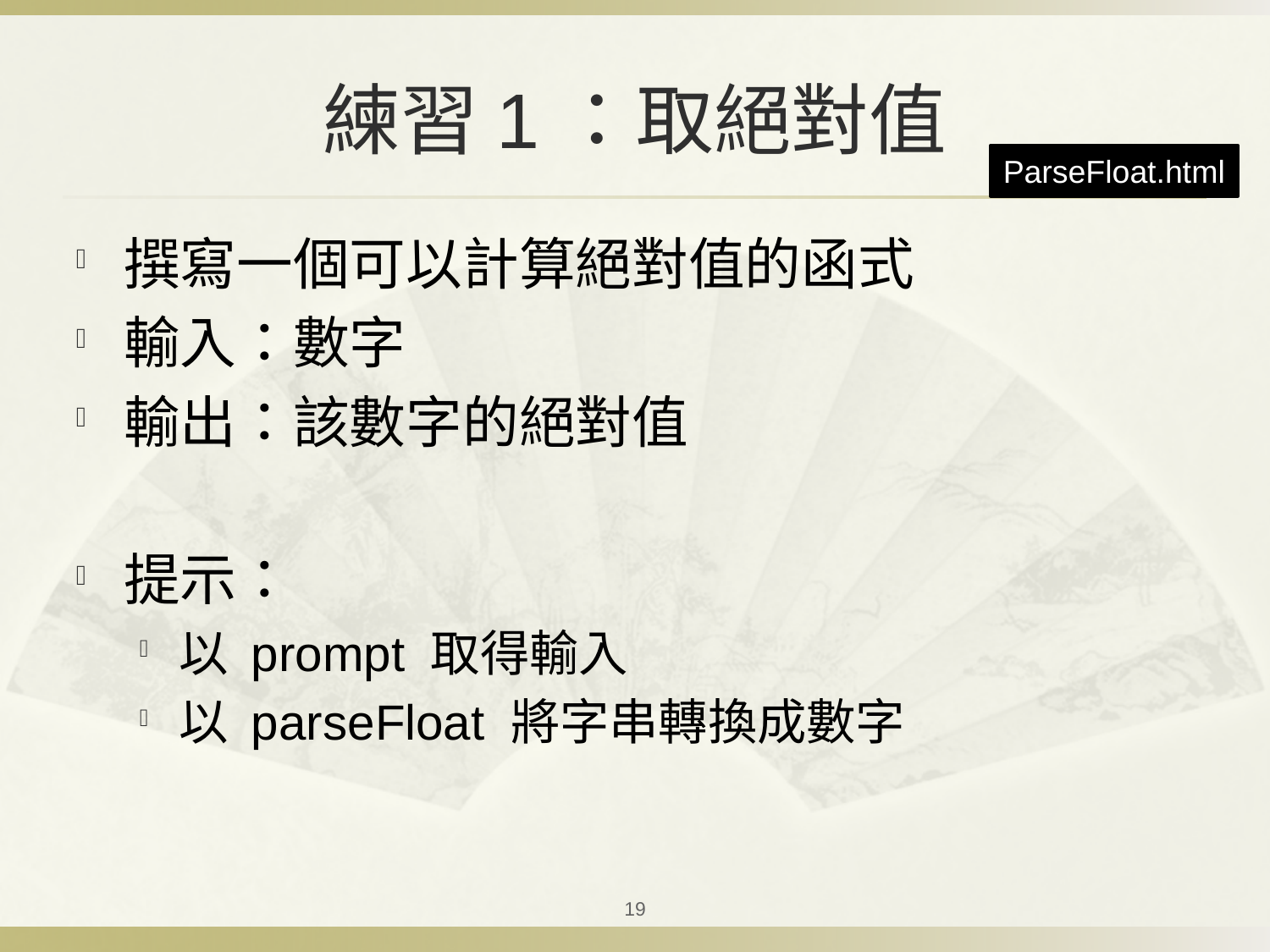

# 練習1：取絕對值
ParseFloat.html
撰寫一個可以計算絕對值的函式
輸入：數字
輸出：該數字的絕對值

提示：
以 prompt 取得輸入
以 parseFloat 將字串轉換成數字
19